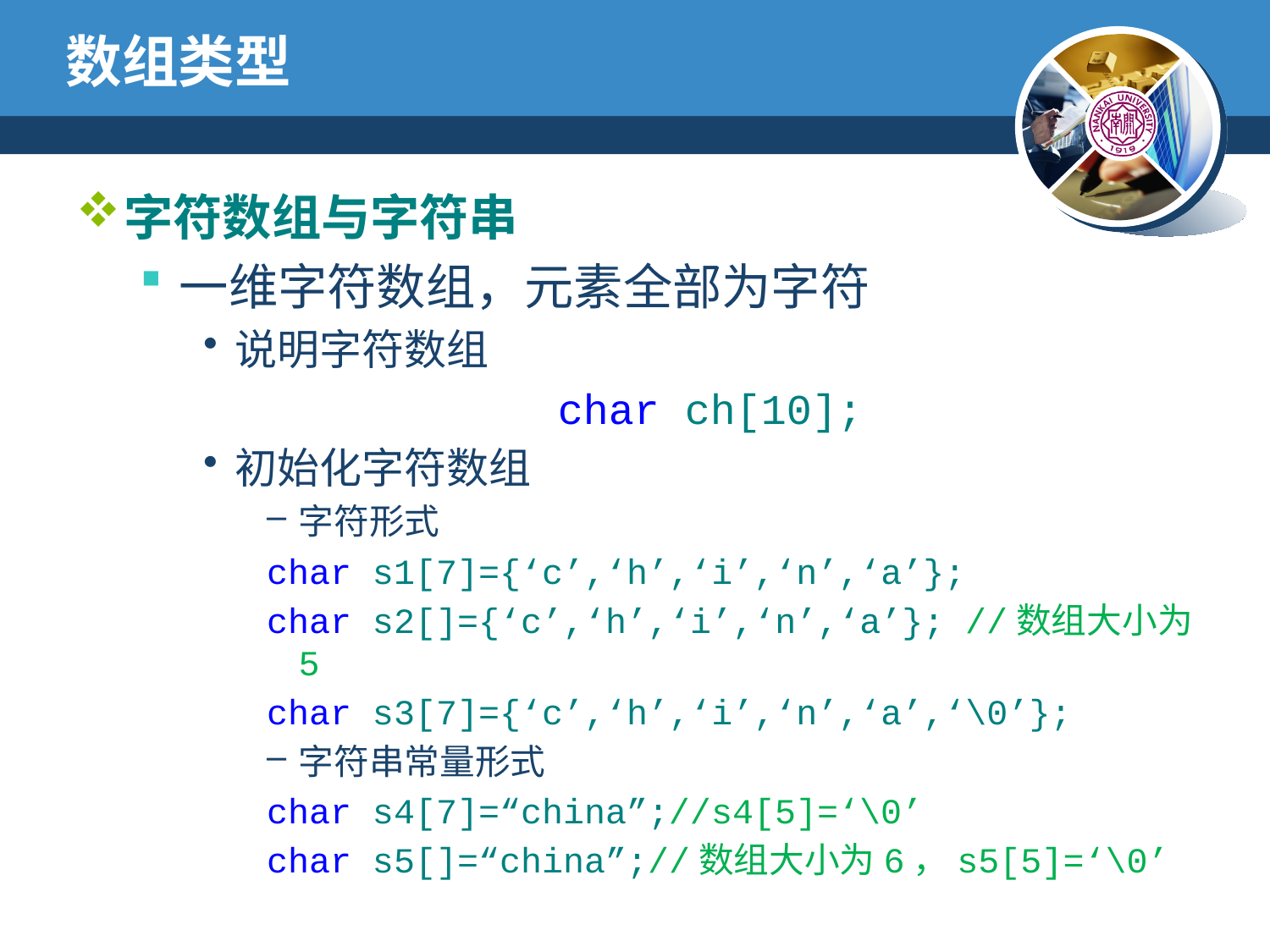

# 数组类型
字符数组与字符串
一维字符数组，元素全部为字符
说明字符数组
char ch[10];
初始化字符数组
字符形式
char s1[7]={‘c’,‘h’,‘i’,‘n’,‘a’};
char s2[]={‘c’,‘h’,‘i’,‘n’,‘a’}; //数组大小为5
char s3[7]={‘c’,‘h’,‘i’,‘n’,‘a’,‘\0’};
字符串常量形式
char s4[7]=“china”;//s4[5]=‘\0’
char s5[]=“china”;//数组大小为6，s5[5]=‘\0’